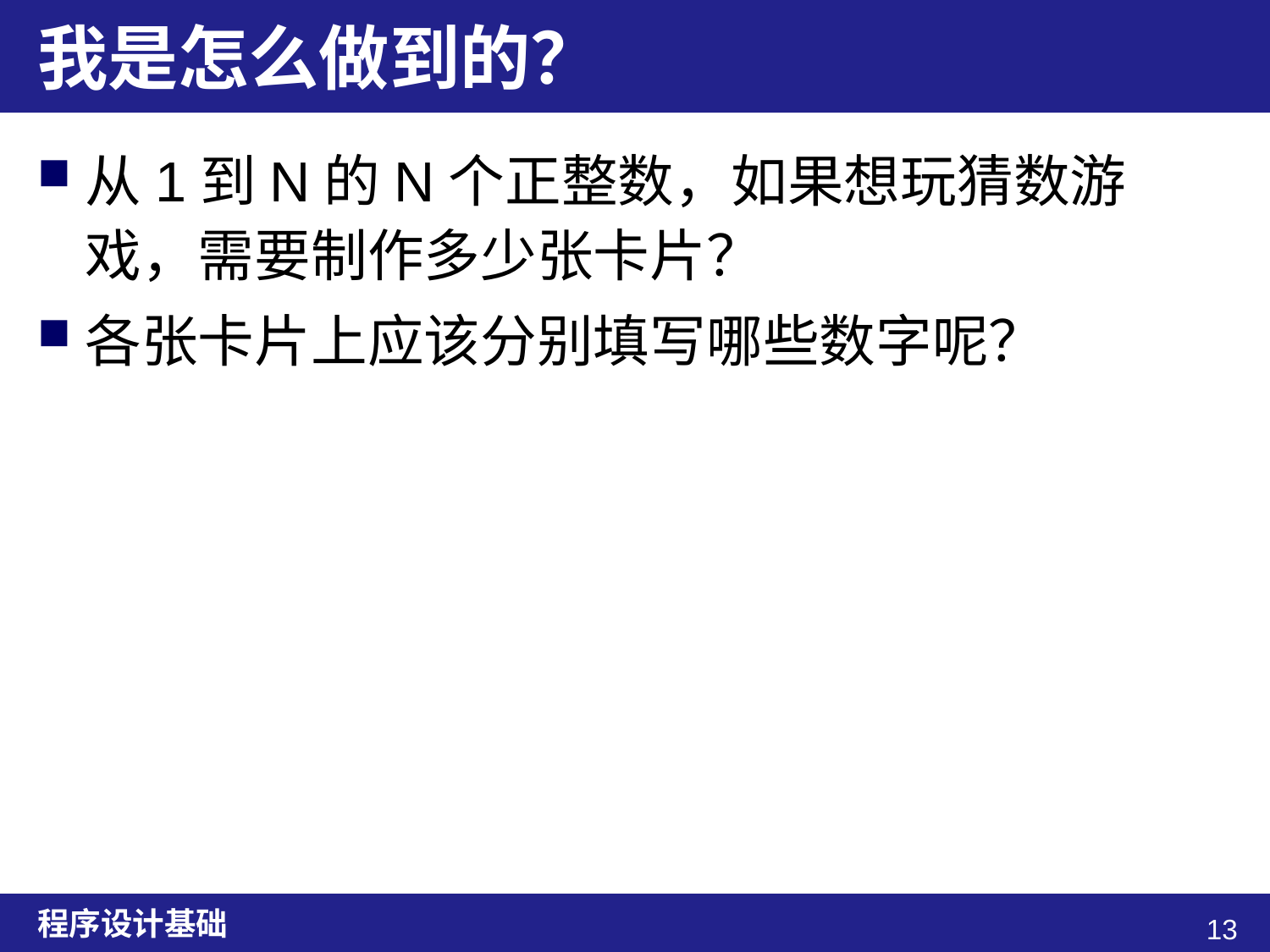

# 我是怎么做到的？
从1到N的N个正整数，如果想玩猜数游戏，需要制作多少张卡片？
各张卡片上应该分别填写哪些数字呢？